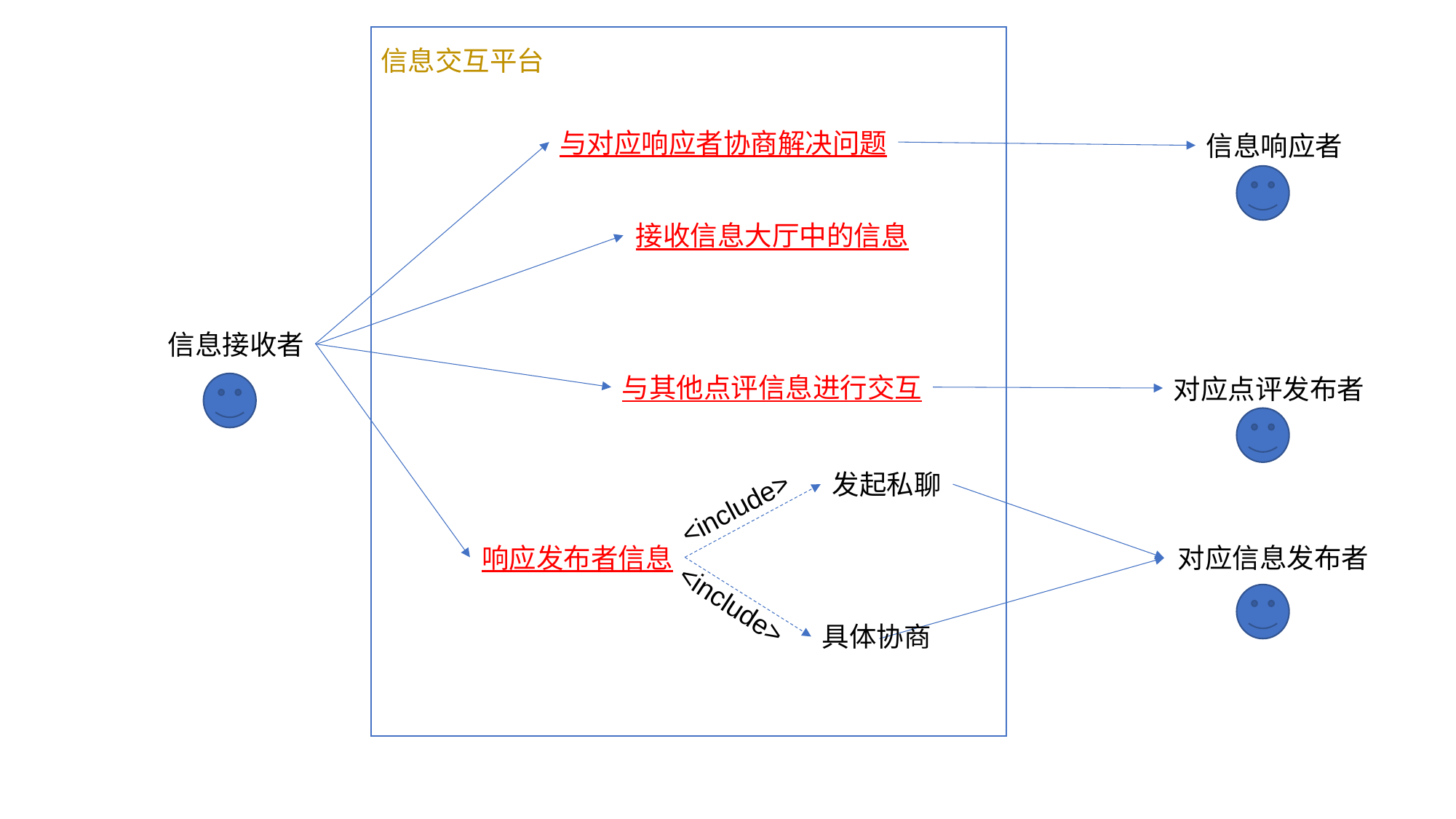

信息交互平台
与对应响应者协商解决问题
信息响应者

接收信息大厅中的信息
信息接收者
与其他点评信息进行交互
对应点评发布者
发起私聊
<include>
响应发布者信息
对应信息发布者
具体协商
<include>